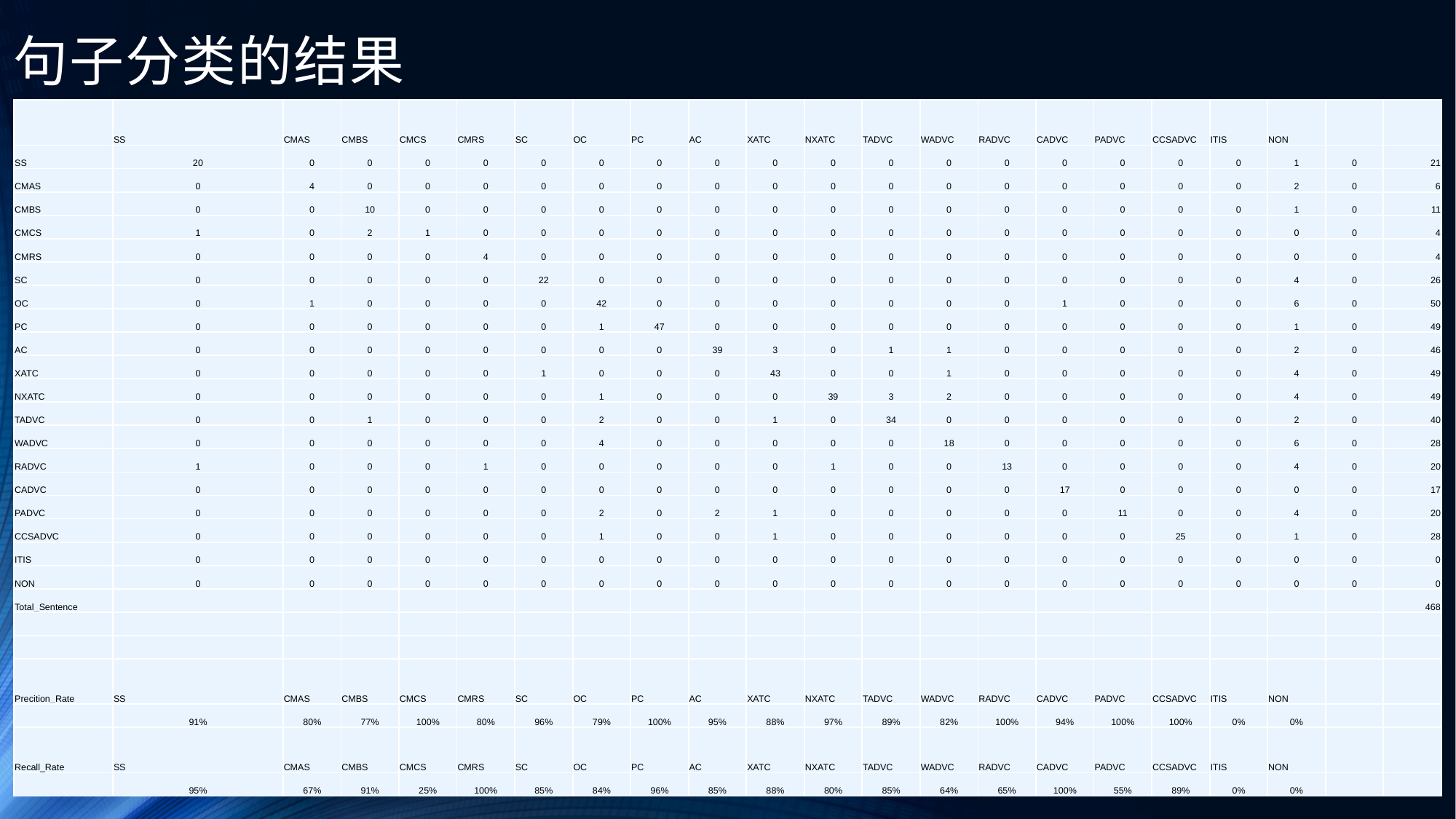

# 句子分类的结果
|  | SS | CMAS | CMBS | CMCS | CMRS | SC | OC | PC | AC | XATC | NXATC | TADVC | WADVC | RADVC | CADVC | PADVC | CCSADVC | ITIS | NON |  |  |
| --- | --- | --- | --- | --- | --- | --- | --- | --- | --- | --- | --- | --- | --- | --- | --- | --- | --- | --- | --- | --- | --- |
| SS | 20 | 0 | 0 | 0 | 0 | 0 | 0 | 0 | 0 | 0 | 0 | 0 | 0 | 0 | 0 | 0 | 0 | 0 | 1 | 0 | 21 |
| CMAS | 0 | 4 | 0 | 0 | 0 | 0 | 0 | 0 | 0 | 0 | 0 | 0 | 0 | 0 | 0 | 0 | 0 | 0 | 2 | 0 | 6 |
| CMBS | 0 | 0 | 10 | 0 | 0 | 0 | 0 | 0 | 0 | 0 | 0 | 0 | 0 | 0 | 0 | 0 | 0 | 0 | 1 | 0 | 11 |
| CMCS | 1 | 0 | 2 | 1 | 0 | 0 | 0 | 0 | 0 | 0 | 0 | 0 | 0 | 0 | 0 | 0 | 0 | 0 | 0 | 0 | 4 |
| CMRS | 0 | 0 | 0 | 0 | 4 | 0 | 0 | 0 | 0 | 0 | 0 | 0 | 0 | 0 | 0 | 0 | 0 | 0 | 0 | 0 | 4 |
| SC | 0 | 0 | 0 | 0 | 0 | 22 | 0 | 0 | 0 | 0 | 0 | 0 | 0 | 0 | 0 | 0 | 0 | 0 | 4 | 0 | 26 |
| OC | 0 | 1 | 0 | 0 | 0 | 0 | 42 | 0 | 0 | 0 | 0 | 0 | 0 | 0 | 1 | 0 | 0 | 0 | 6 | 0 | 50 |
| PC | 0 | 0 | 0 | 0 | 0 | 0 | 1 | 47 | 0 | 0 | 0 | 0 | 0 | 0 | 0 | 0 | 0 | 0 | 1 | 0 | 49 |
| AC | 0 | 0 | 0 | 0 | 0 | 0 | 0 | 0 | 39 | 3 | 0 | 1 | 1 | 0 | 0 | 0 | 0 | 0 | 2 | 0 | 46 |
| XATC | 0 | 0 | 0 | 0 | 0 | 1 | 0 | 0 | 0 | 43 | 0 | 0 | 1 | 0 | 0 | 0 | 0 | 0 | 4 | 0 | 49 |
| NXATC | 0 | 0 | 0 | 0 | 0 | 0 | 1 | 0 | 0 | 0 | 39 | 3 | 2 | 0 | 0 | 0 | 0 | 0 | 4 | 0 | 49 |
| TADVC | 0 | 0 | 1 | 0 | 0 | 0 | 2 | 0 | 0 | 1 | 0 | 34 | 0 | 0 | 0 | 0 | 0 | 0 | 2 | 0 | 40 |
| WADVC | 0 | 0 | 0 | 0 | 0 | 0 | 4 | 0 | 0 | 0 | 0 | 0 | 18 | 0 | 0 | 0 | 0 | 0 | 6 | 0 | 28 |
| RADVC | 1 | 0 | 0 | 0 | 1 | 0 | 0 | 0 | 0 | 0 | 1 | 0 | 0 | 13 | 0 | 0 | 0 | 0 | 4 | 0 | 20 |
| CADVC | 0 | 0 | 0 | 0 | 0 | 0 | 0 | 0 | 0 | 0 | 0 | 0 | 0 | 0 | 17 | 0 | 0 | 0 | 0 | 0 | 17 |
| PADVC | 0 | 0 | 0 | 0 | 0 | 0 | 2 | 0 | 2 | 1 | 0 | 0 | 0 | 0 | 0 | 11 | 0 | 0 | 4 | 0 | 20 |
| CCSADVC | 0 | 0 | 0 | 0 | 0 | 0 | 1 | 0 | 0 | 1 | 0 | 0 | 0 | 0 | 0 | 0 | 25 | 0 | 1 | 0 | 28 |
| ITIS | 0 | 0 | 0 | 0 | 0 | 0 | 0 | 0 | 0 | 0 | 0 | 0 | 0 | 0 | 0 | 0 | 0 | 0 | 0 | 0 | 0 |
| NON | 0 | 0 | 0 | 0 | 0 | 0 | 0 | 0 | 0 | 0 | 0 | 0 | 0 | 0 | 0 | 0 | 0 | 0 | 0 | 0 | 0 |
| Total\_Sentence |  |  |  |  |  |  |  |  |  |  |  |  |  |  |  |  |  |  |  |  | 468 |
|  |  |  |  |  |  |  |  |  |  |  |  |  |  |  |  |  |  |  |  |  |  |
|  |  |  |  |  |  |  |  |  |  |  |  |  |  |  |  |  |  |  |  |  |  |
| Precition\_Rate | SS | CMAS | CMBS | CMCS | CMRS | SC | OC | PC | AC | XATC | NXATC | TADVC | WADVC | RADVC | CADVC | PADVC | CCSADVC | ITIS | NON |  |  |
|  | 91% | 80% | 77% | 100% | 80% | 96% | 79% | 100% | 95% | 88% | 97% | 89% | 82% | 100% | 94% | 100% | 100% | 0% | 0% |  |  |
| Recall\_Rate | SS | CMAS | CMBS | CMCS | CMRS | SC | OC | PC | AC | XATC | NXATC | TADVC | WADVC | RADVC | CADVC | PADVC | CCSADVC | ITIS | NON |  |  |
|  | 95% | 67% | 91% | 25% | 100% | 85% | 84% | 96% | 85% | 88% | 80% | 85% | 64% | 65% | 100% | 55% | 89% | 0% | 0% |  |  |